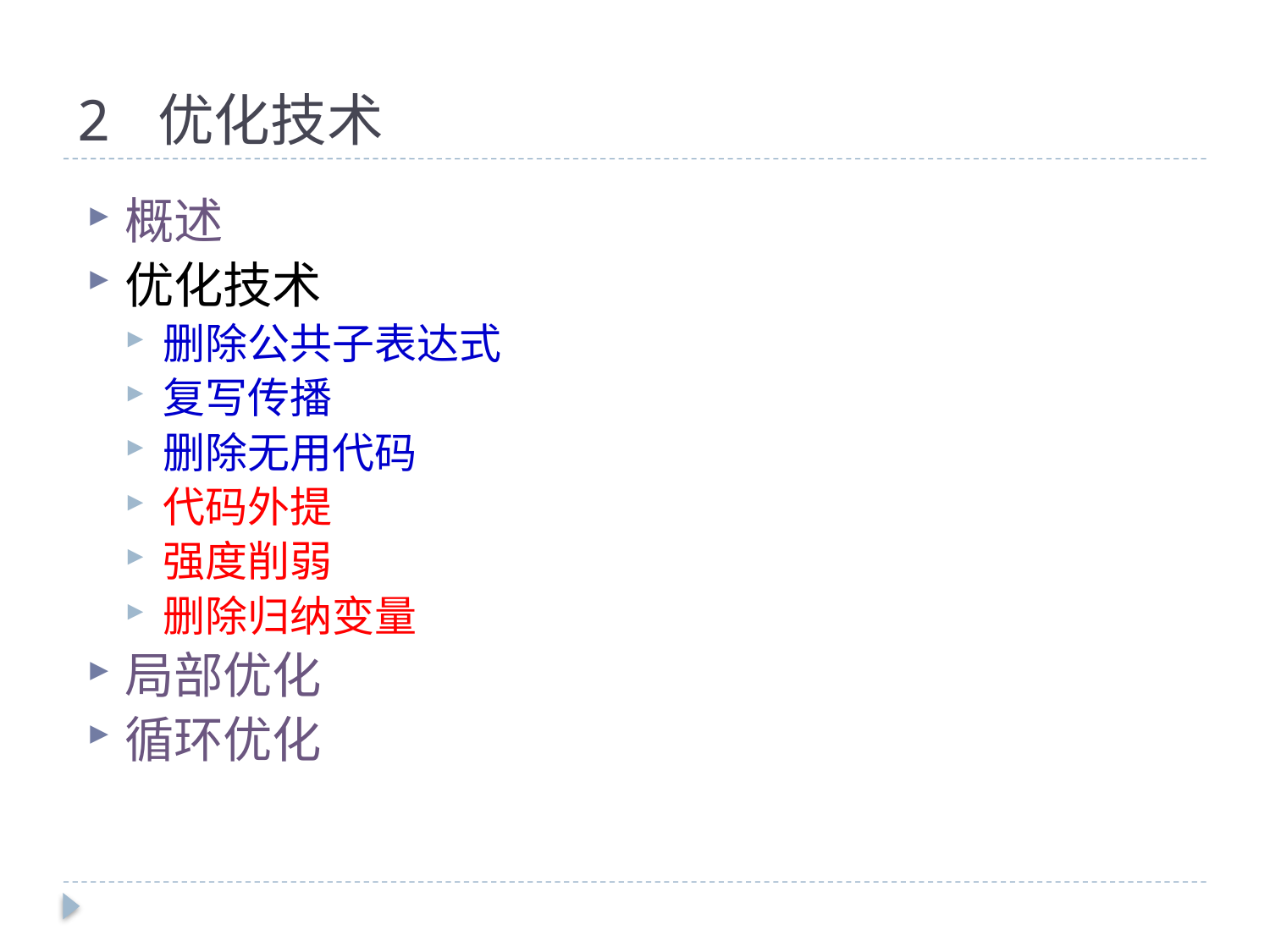

# 2 优化技术
概述
优化技术
删除公共子表达式
复写传播
删除无用代码
代码外提
强度削弱
删除归纳变量
局部优化
循环优化